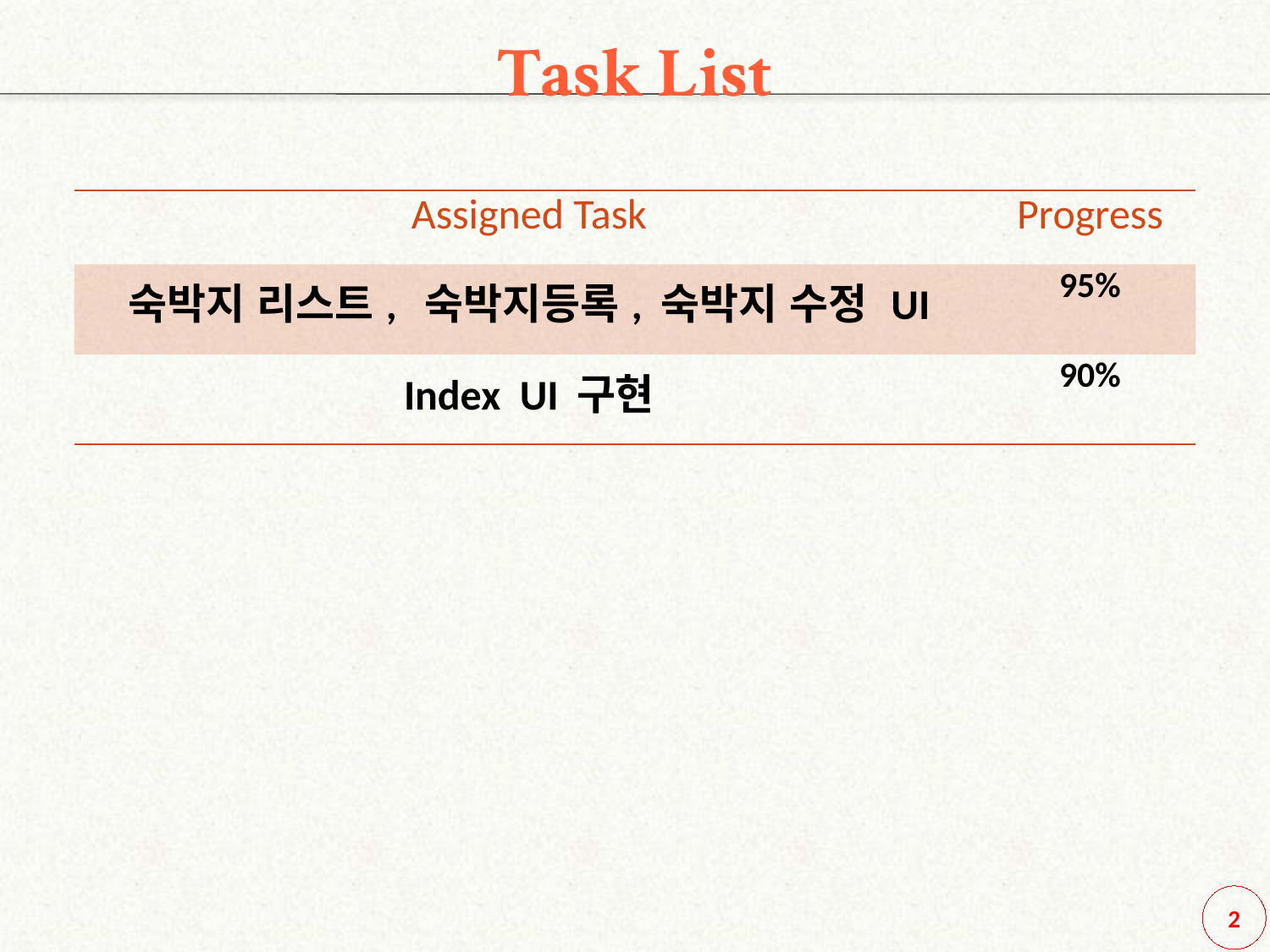

Task List
| Assigned Task | Progress |
| --- | --- |
| 숙박지 리스트, 숙박지등록, 숙박지 수정 UI | 95% |
| Index UI 구현 | 90% |